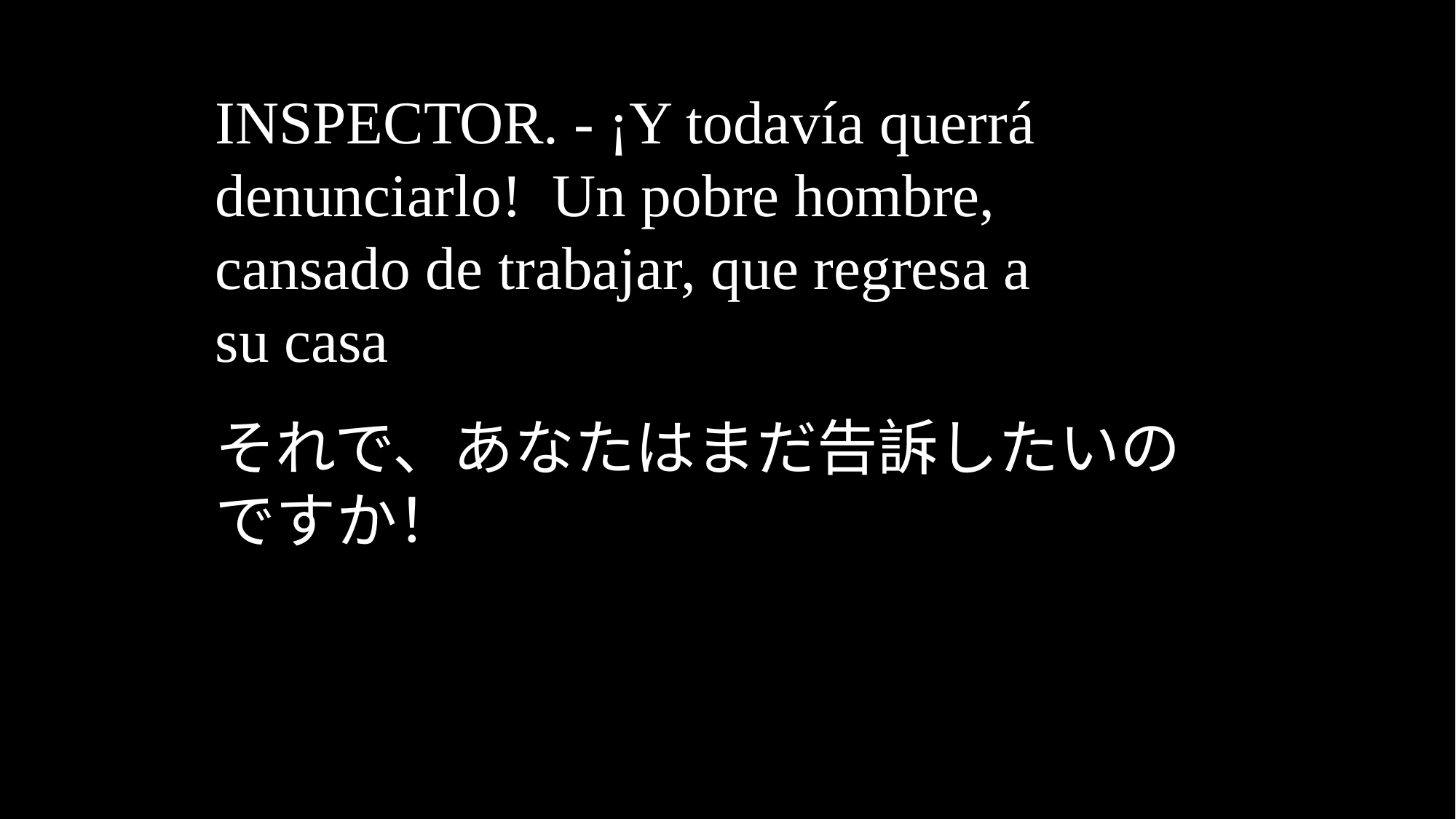

INSPECTOR. - ¡Y todavía querrá denunciarlo!  Un pobre hombre, cansado de trabajar, que regresa a su casa

それで、あなたはまだ告訴したいのですか！